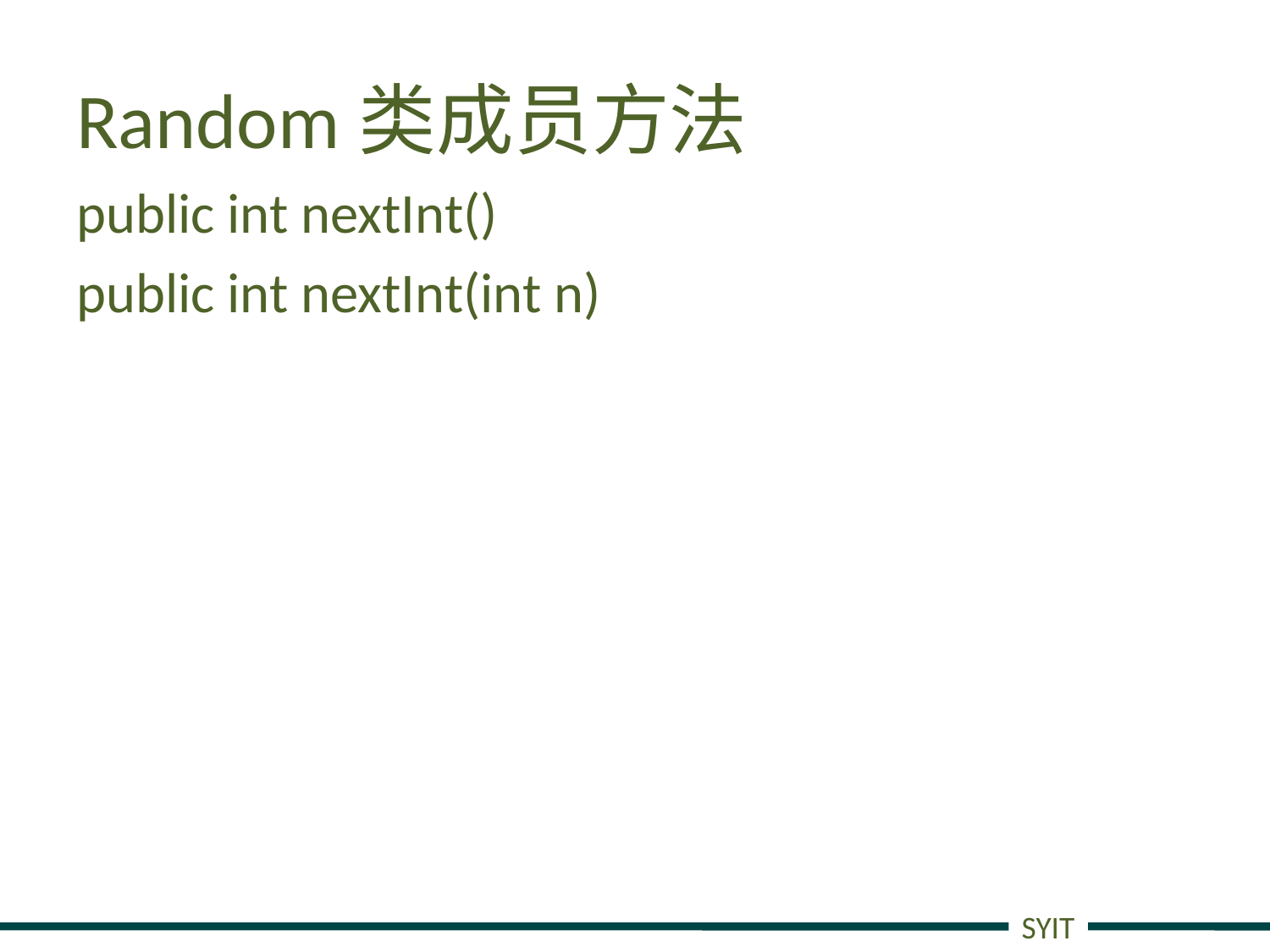

# Random类成员方法
public int nextInt()
public int nextInt(int n)
SYIT